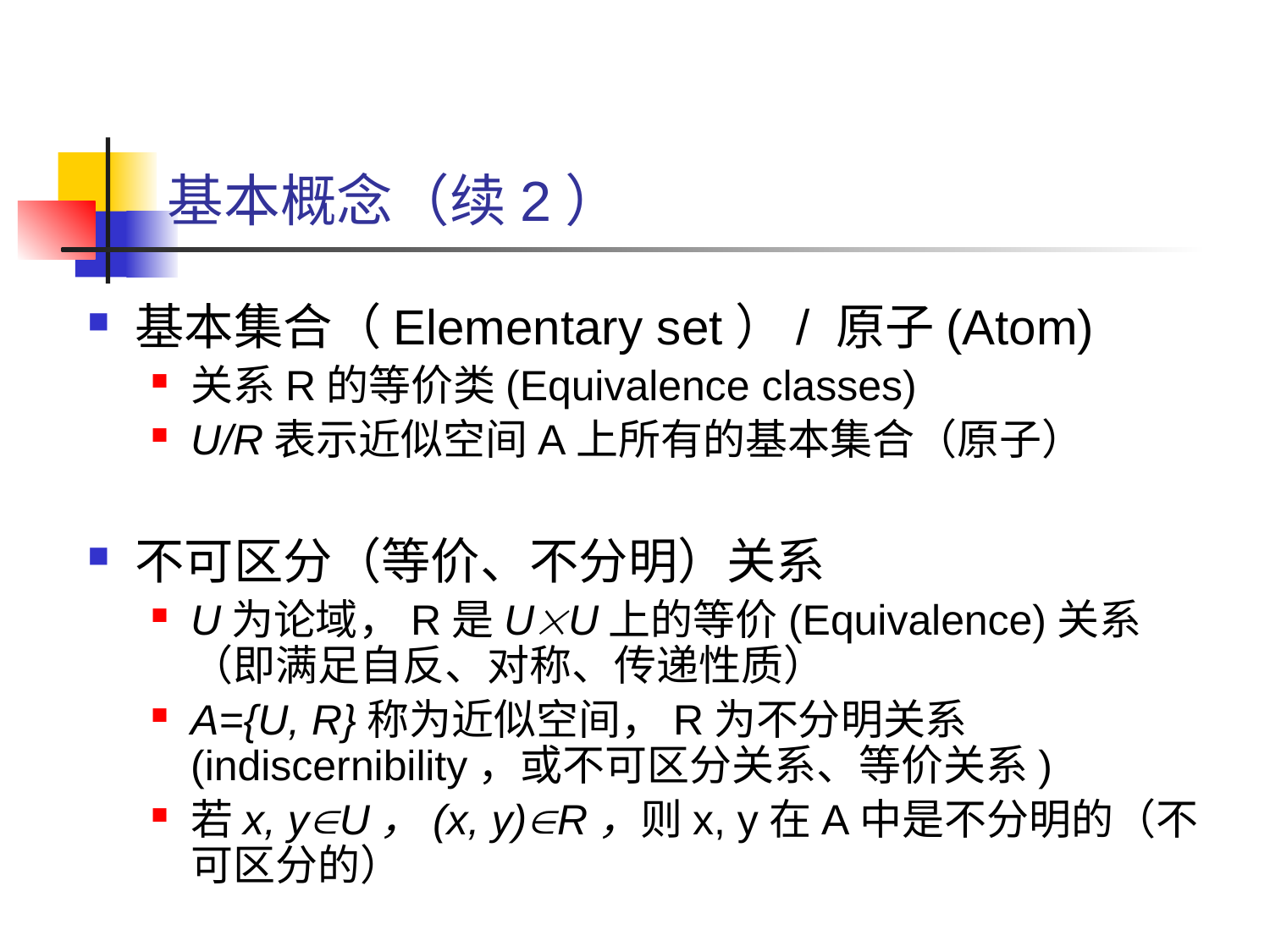

基本概念（续2）
基本集合（Elementary set）/ 原子(Atom)
关系R的等价类(Equivalence classes)
U/R表示近似空间A上所有的基本集合（原子）

不可区分（等价、不分明）关系
U为论域，R是U×U上的等价(Equivalence)关系（即满足自反、对称、传递性质）
A={U, R}称为近似空间，R为不分明关系 (indiscernibility，或不可区分关系、等价关系)
若x, y∈U，(x, y)∈R，则x, y在A中是不分明的（不可区分的）